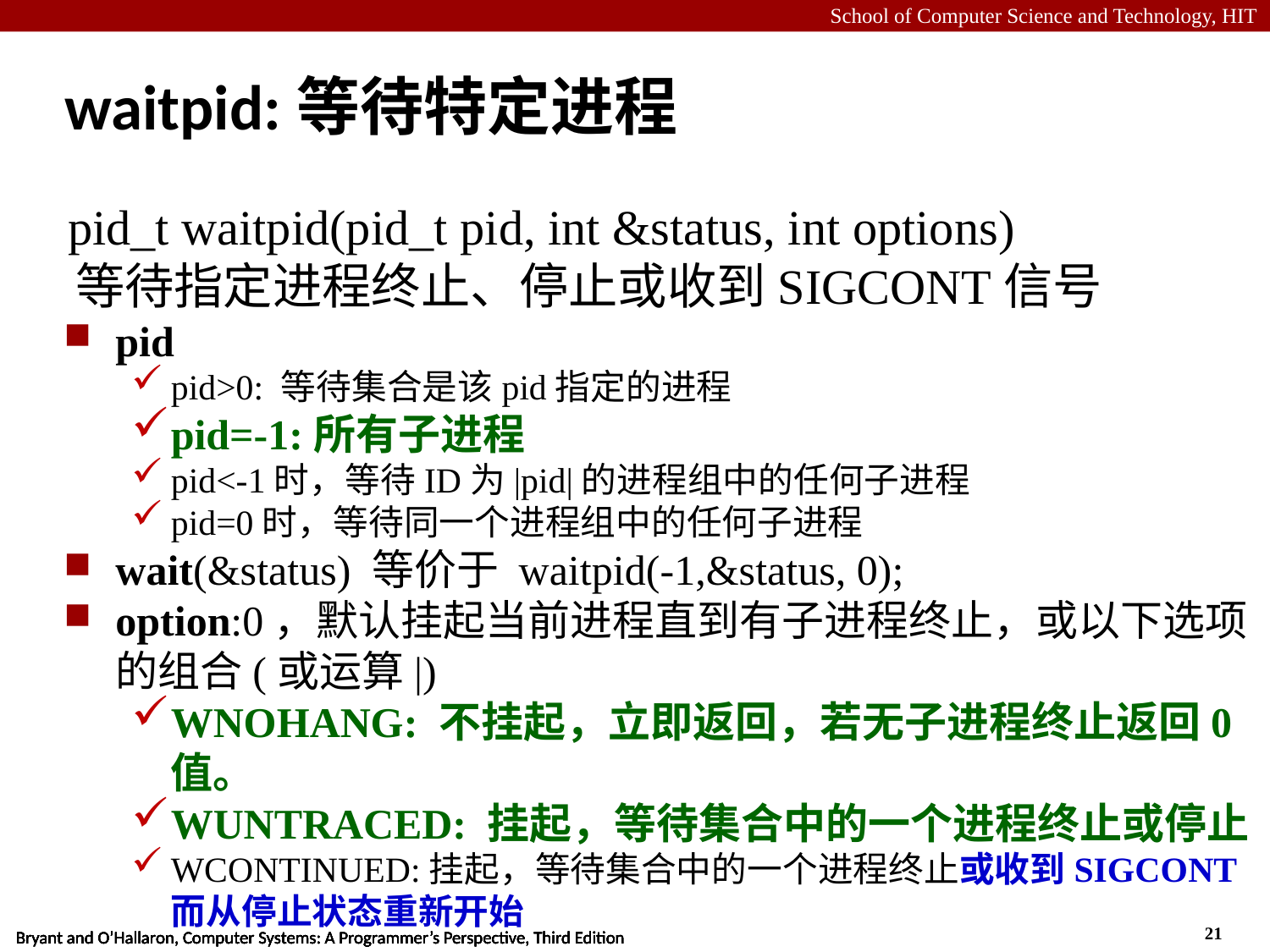

# waitpid:等待特定进程
pid_t waitpid(pid_t pid, int &status, int options)
等待指定进程终止、停止或收到SIGCONT信号
pid
pid>0: 等待集合是该pid指定的进程
pid=-1:所有子进程
pid<-1时，等待ID为|pid|的进程组中的任何子进程
pid=0时，等待同一个进程组中的任何子进程
wait(&status) 等价于 waitpid(-1,&status, 0);
option:0，默认挂起当前进程直到有子进程终止，或以下选项的组合(或运算|)
WNOHANG: 不挂起，立即返回，若无子进程终止返回0值。
WUNTRACED: 挂起，等待集合中的一个进程终止或停止
WCONTINUED:挂起，等待集合中的一个进程终止或收到SIGCONT而从停止状态重新开始